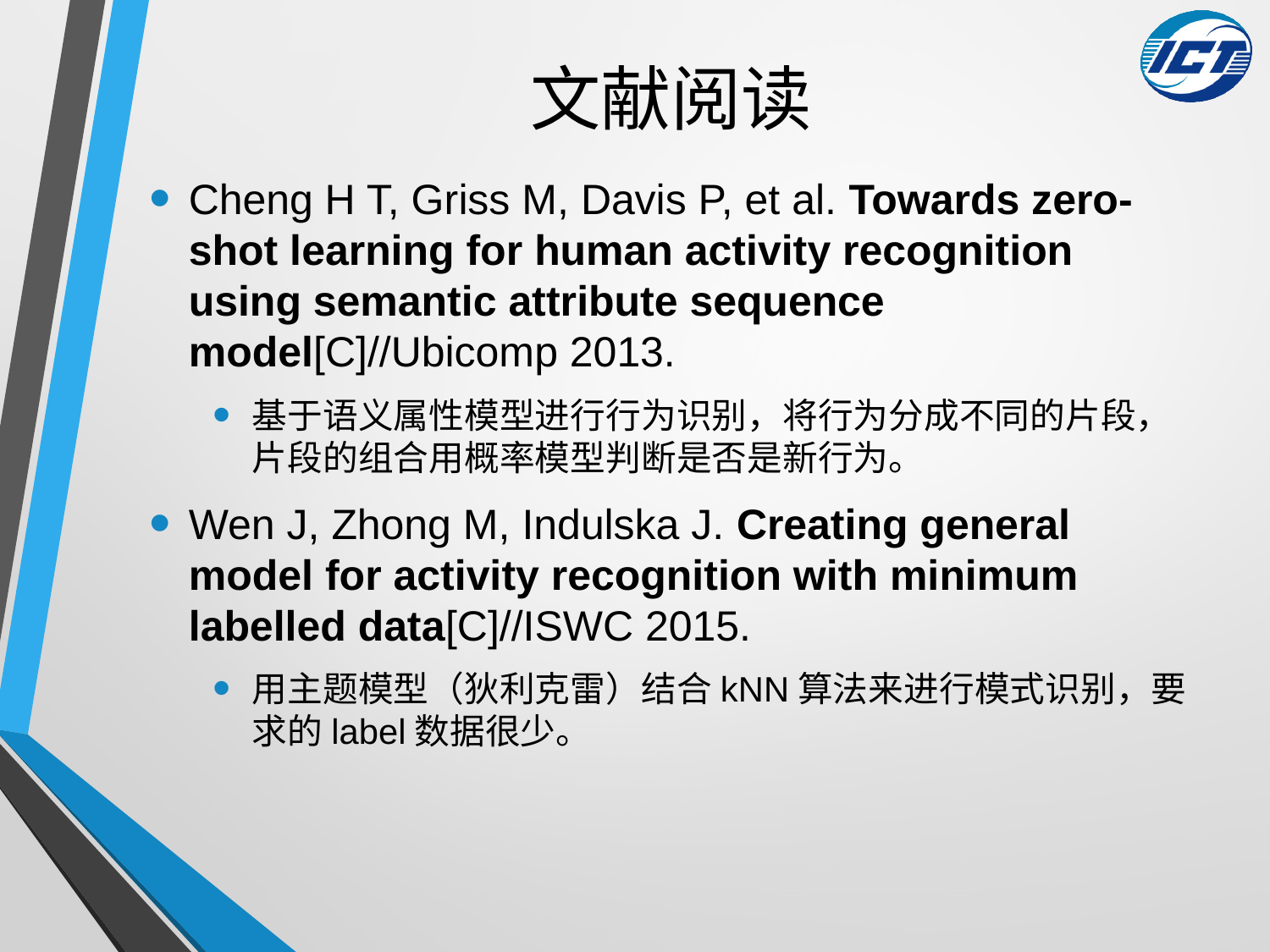

# 文献阅读
Cheng H T, Griss M, Davis P, et al. Towards zero-shot learning for human activity recognition using semantic attribute sequence model[C]//Ubicomp 2013.
基于语义属性模型进行行为识别，将行为分成不同的片段，片段的组合用概率模型判断是否是新行为。
Wen J, Zhong M, Indulska J. Creating general model for activity recognition with minimum labelled data[C]//ISWC 2015.
用主题模型（狄利克雷）结合kNN算法来进行模式识别，要求的label数据很少。